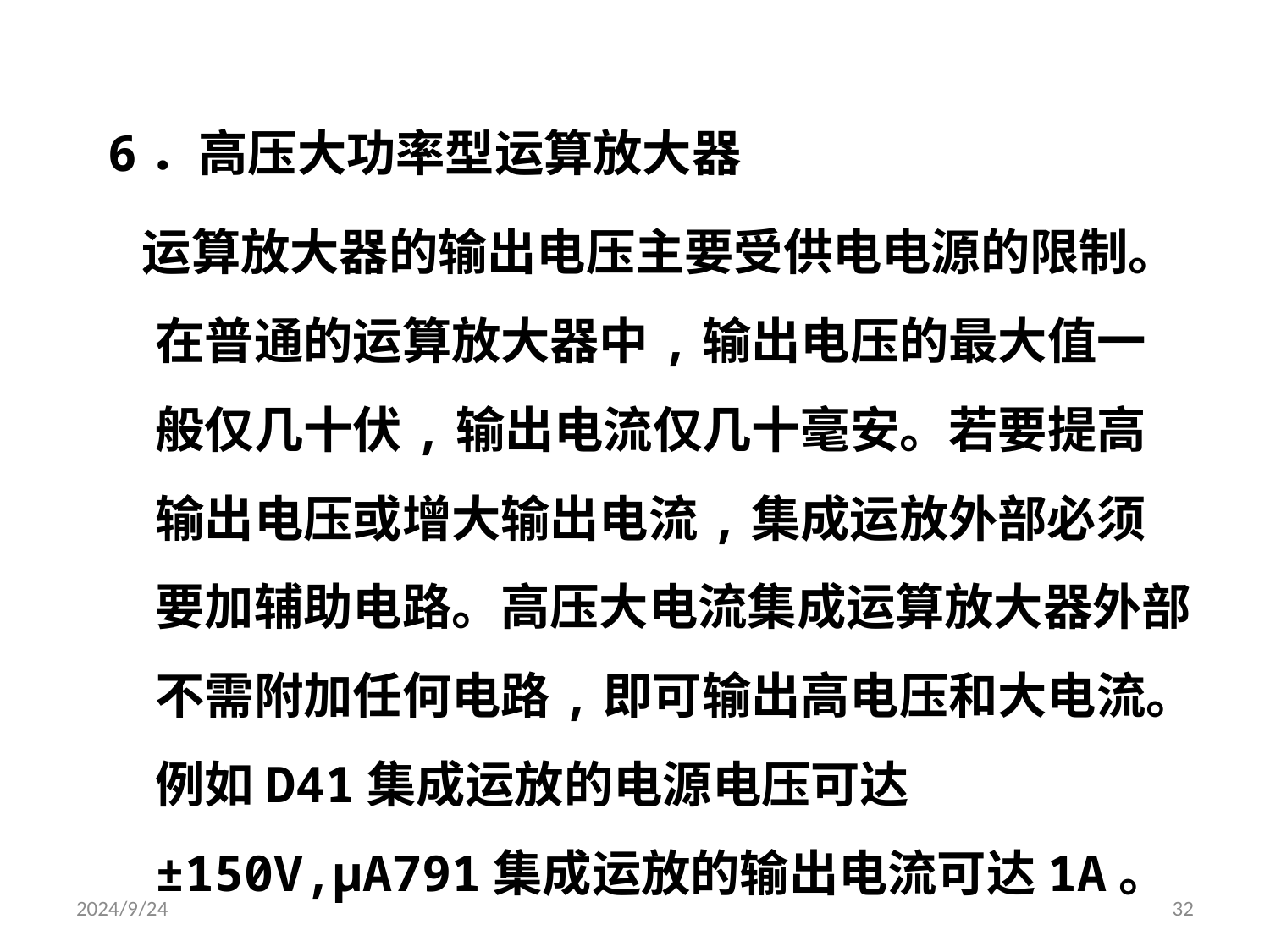

6．高压大功率型运算放大器
  运算放大器的输出电压主要受供电电源的限制。在普通的运算放大器中,输出电压的最大值一般仅几十伏,输出电流仅几十毫安。若要提高输出电压或增大输出电流,集成运放外部必须要加辅助电路。高压大电流集成运算放大器外部不需附加任何电路,即可输出高电压和大电流。例如D41集成运放的电源电压可达±150V,μA791集成运放的输出电流可达1A。

2024/9/24
32